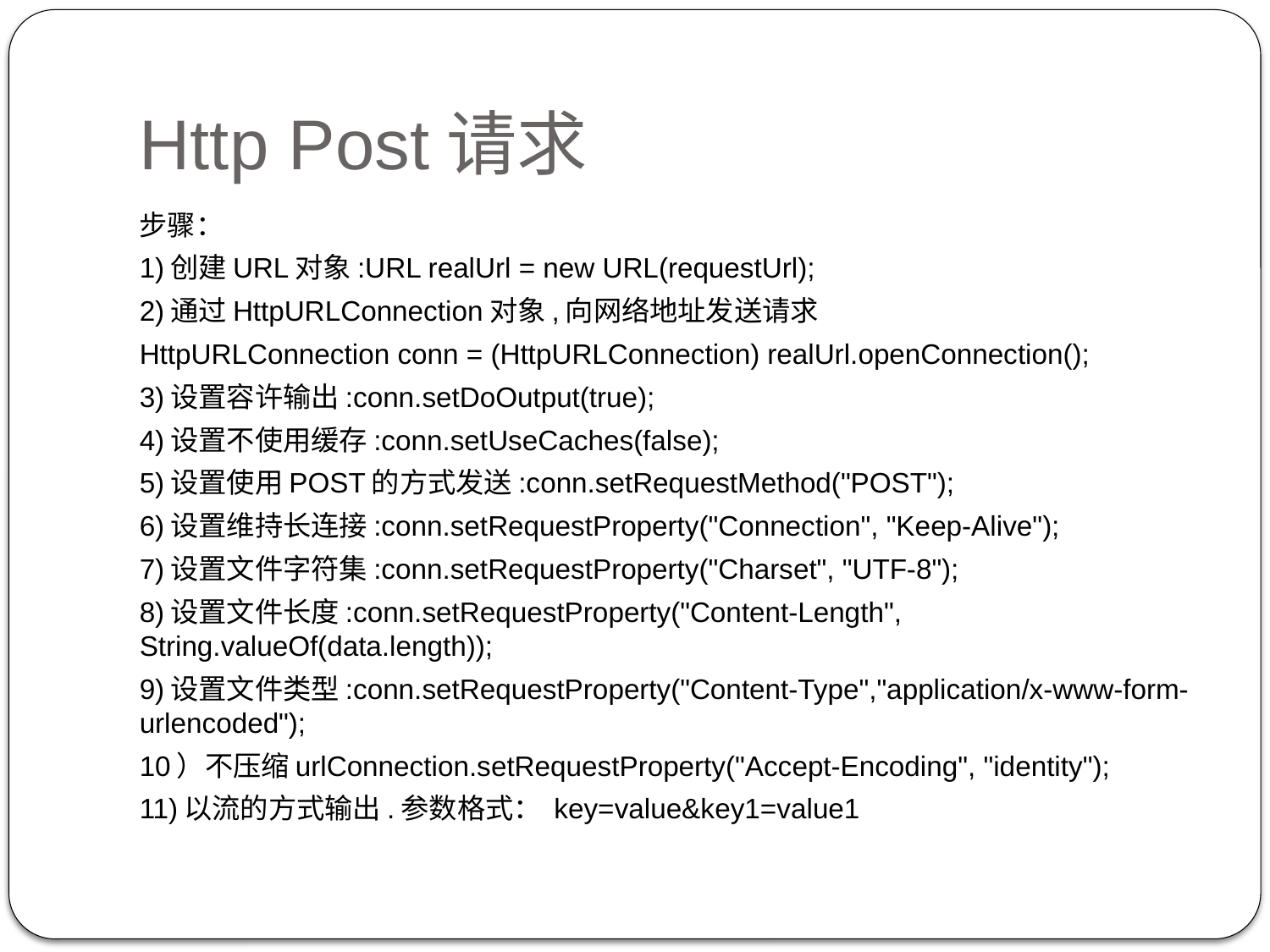

# Http Post请求
步骤：
1)创建URL对象:URL realUrl = new URL(requestUrl);
2)通过HttpURLConnection对象,向网络地址发送请求
HttpURLConnection conn = (HttpURLConnection) realUrl.openConnection();
3)设置容许输出:conn.setDoOutput(true);
4)设置不使用缓存:conn.setUseCaches(false);
5)设置使用POST的方式发送:conn.setRequestMethod("POST");
6)设置维持长连接:conn.setRequestProperty("Connection", "Keep-Alive");
7)设置文件字符集:conn.setRequestProperty("Charset", "UTF-8");
8)设置文件长度:conn.setRequestProperty("Content-Length", String.valueOf(data.length));
9)设置文件类型:conn.setRequestProperty("Content-Type","application/x-www-form-urlencoded");
10）不压缩urlConnection.setRequestProperty("Accept-Encoding", "identity");
11)以流的方式输出.参数格式： key=value&key1=value1